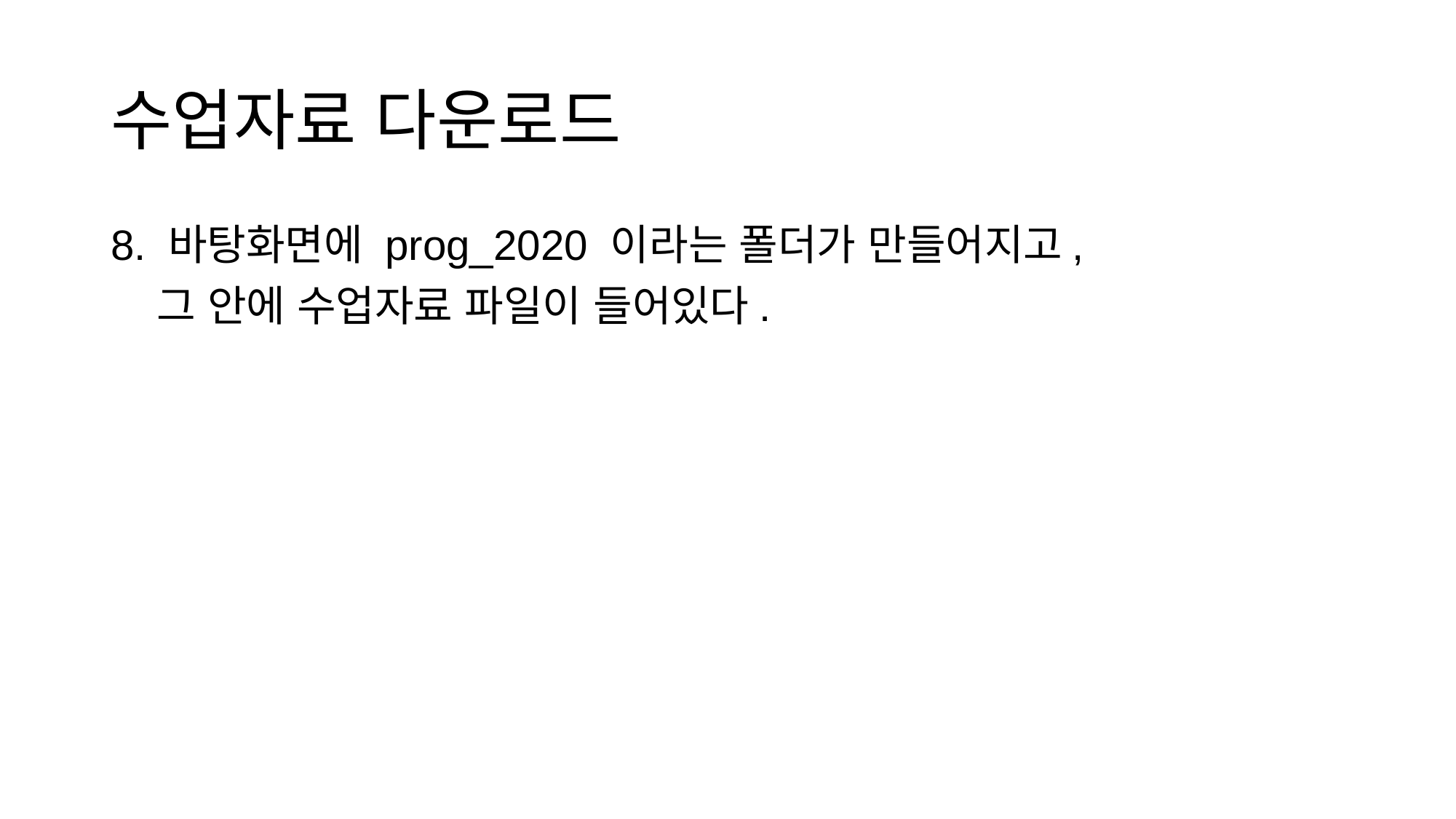

# 수업자료 다운로드
8. 바탕화면에 prog_2020 이라는 폴더가 만들어지고,
   그 안에 수업자료 파일이 들어있다.